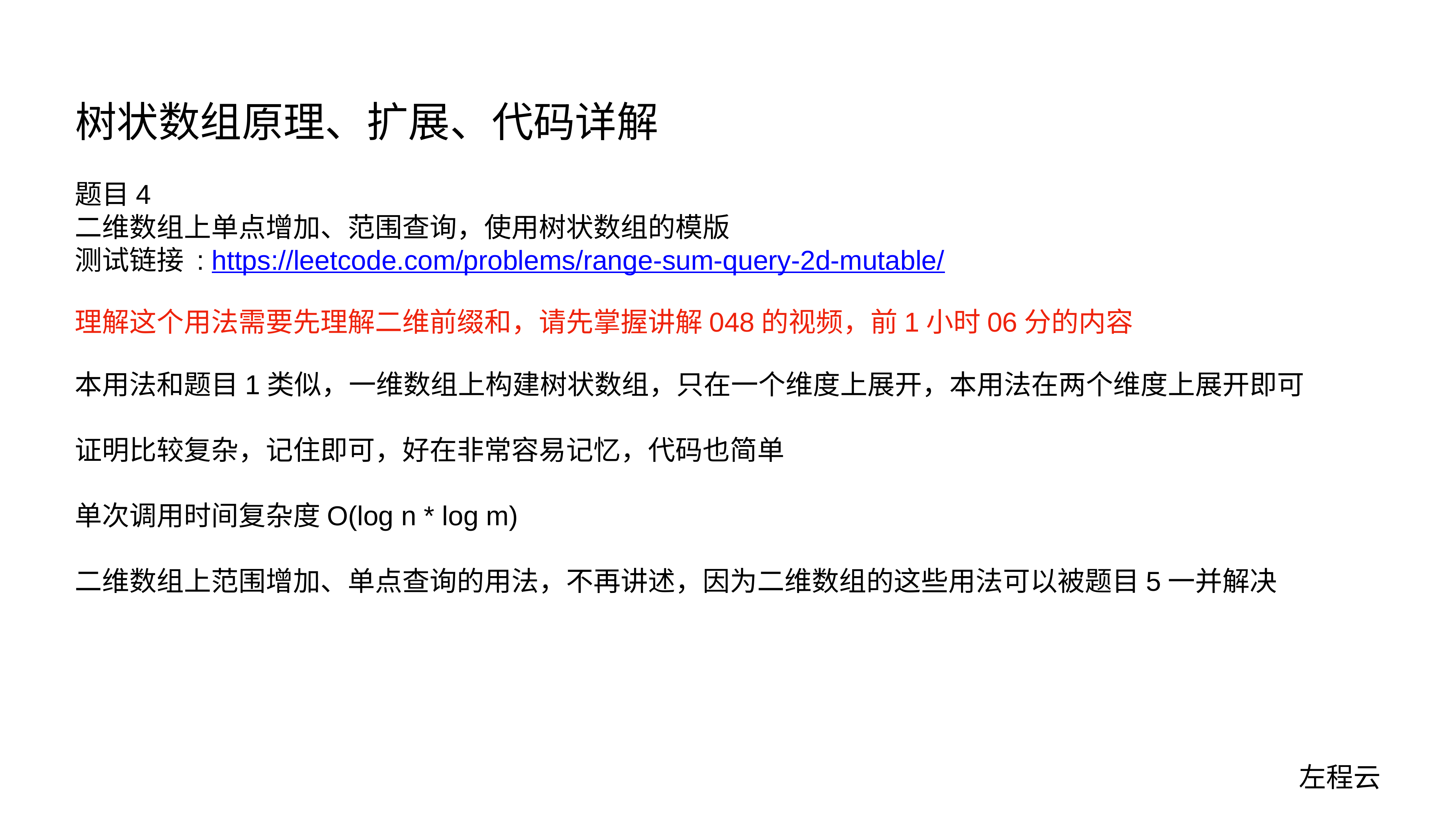

# 树状数组原理、扩展、代码详解
题目4
二维数组上单点增加、范围查询，使用树状数组的模版
测试链接 : https://leetcode.com/problems/range-sum-query-2d-mutable/

理解这个用法需要先理解二维前缀和，请先掌握讲解048的视频，前1小时06分的内容

本用法和题目1类似，一维数组上构建树状数组，只在一个维度上展开，本用法在两个维度上展开即可

证明比较复杂，记住即可，好在非常容易记忆，代码也简单

单次调用时间复杂度O(log n * log m)

二维数组上范围增加、单点查询的用法，不再讲述，因为二维数组的这些用法可以被题目5一并解决
左程云